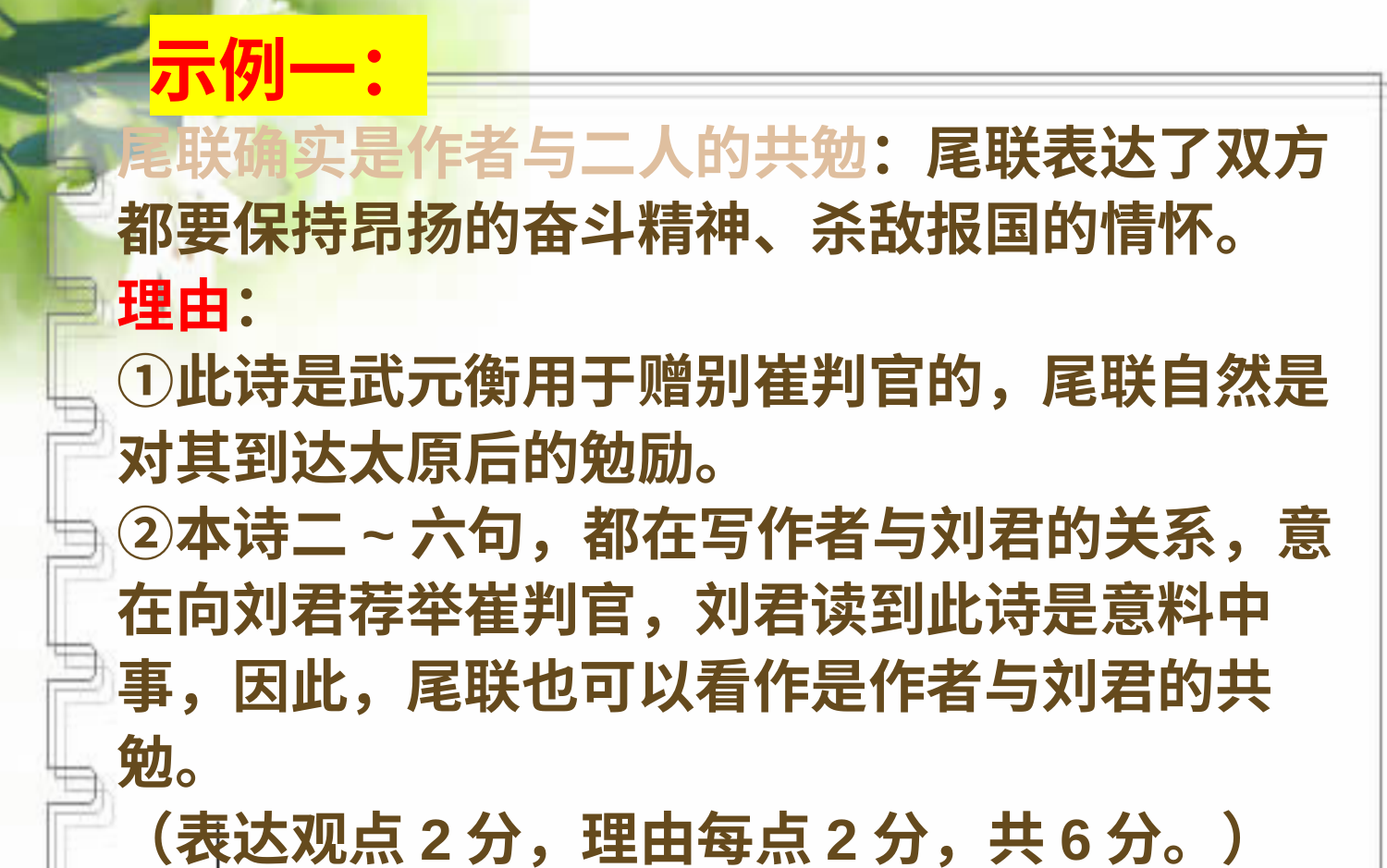

# 示例一： 尾联确实是作者与二人的共勉：尾联表达了双方都要保持昂扬的奋斗精神、杀敌报国的情怀。 理由： ①此诗是武元衡用于赠别崔判官的，尾联自然是对其到达太原后的勉励。 ②本诗二~六句，都在写作者与刘君的关系，意在向刘君荐举崔判官，刘君读到此诗是意料中事，因此，尾联也可以看作是作者与刘君的共勉。 （表达观点2分，理由每点2分，共6分。）